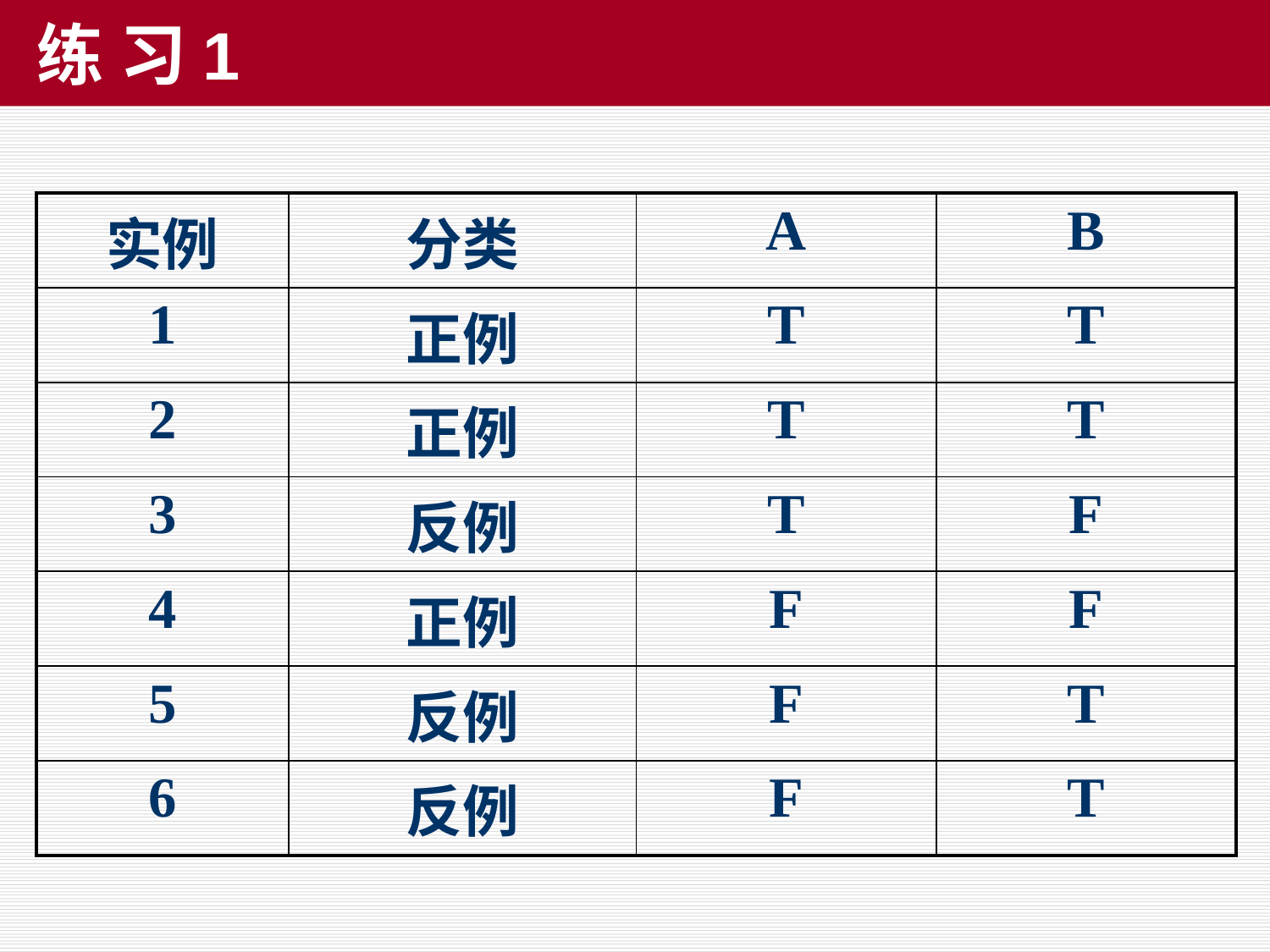

# 练 习1
| 实例 | 分类 | A | B |
| --- | --- | --- | --- |
| 1 | 正例 | T | T |
| 2 | 正例 | T | T |
| 3 | 反例 | T | F |
| 4 | 正例 | F | F |
| 5 | 反例 | F | T |
| 6 | 反例 | F | T |